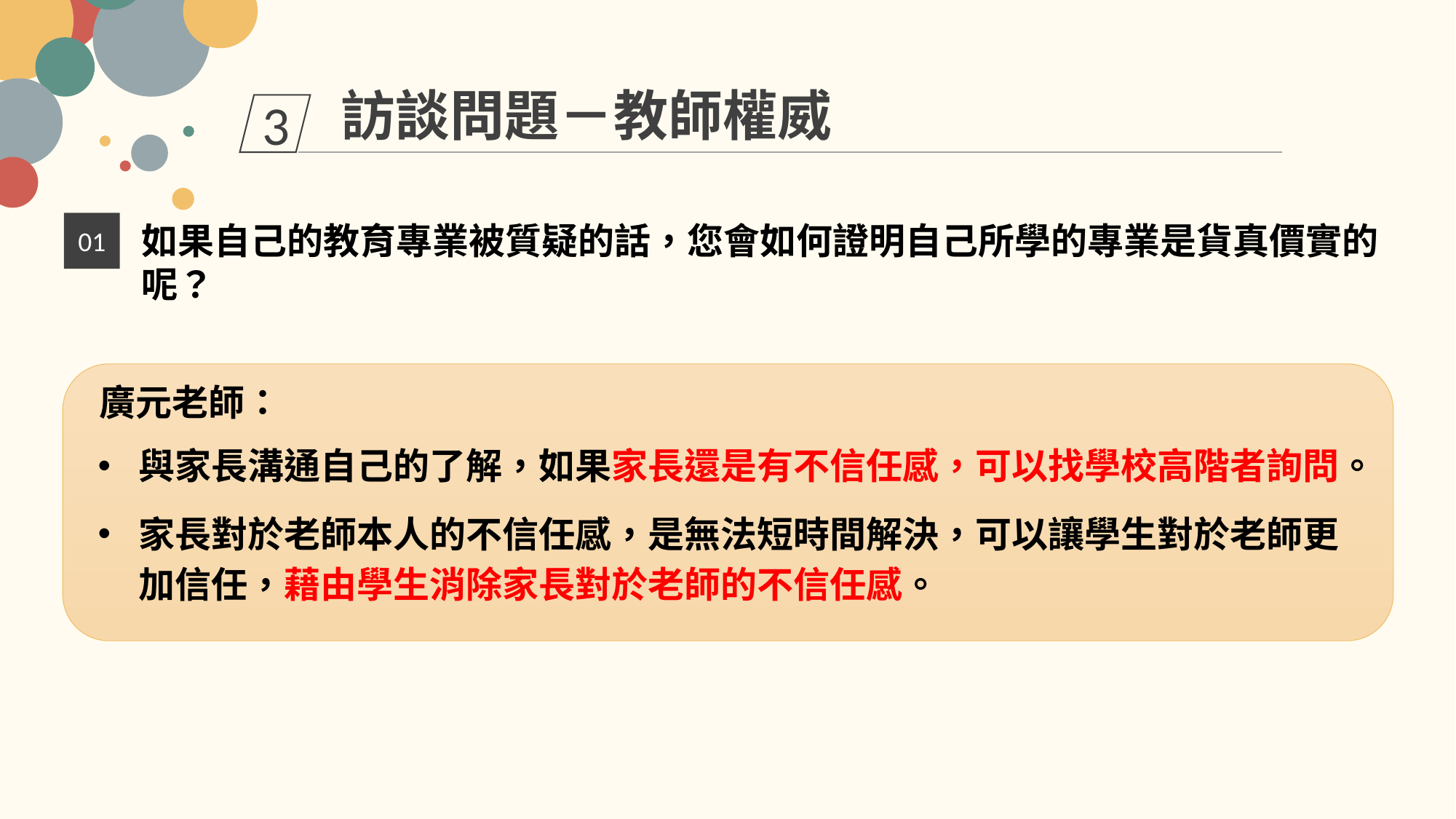

訪談問題－教師權威
3
01
如果自己的教育專業被質疑的話，您會如何證明自己所學的專業是貨真價實的呢？

廣元老師：
與家長溝通自己的了解，如果家長還是有不信任感，可以找學校高階者詢問。
家長對於老師本人的不信任感，是無法短時間解決，可以讓學生對於老師更加信任，藉由學生消除家長對於老師的不信任感。